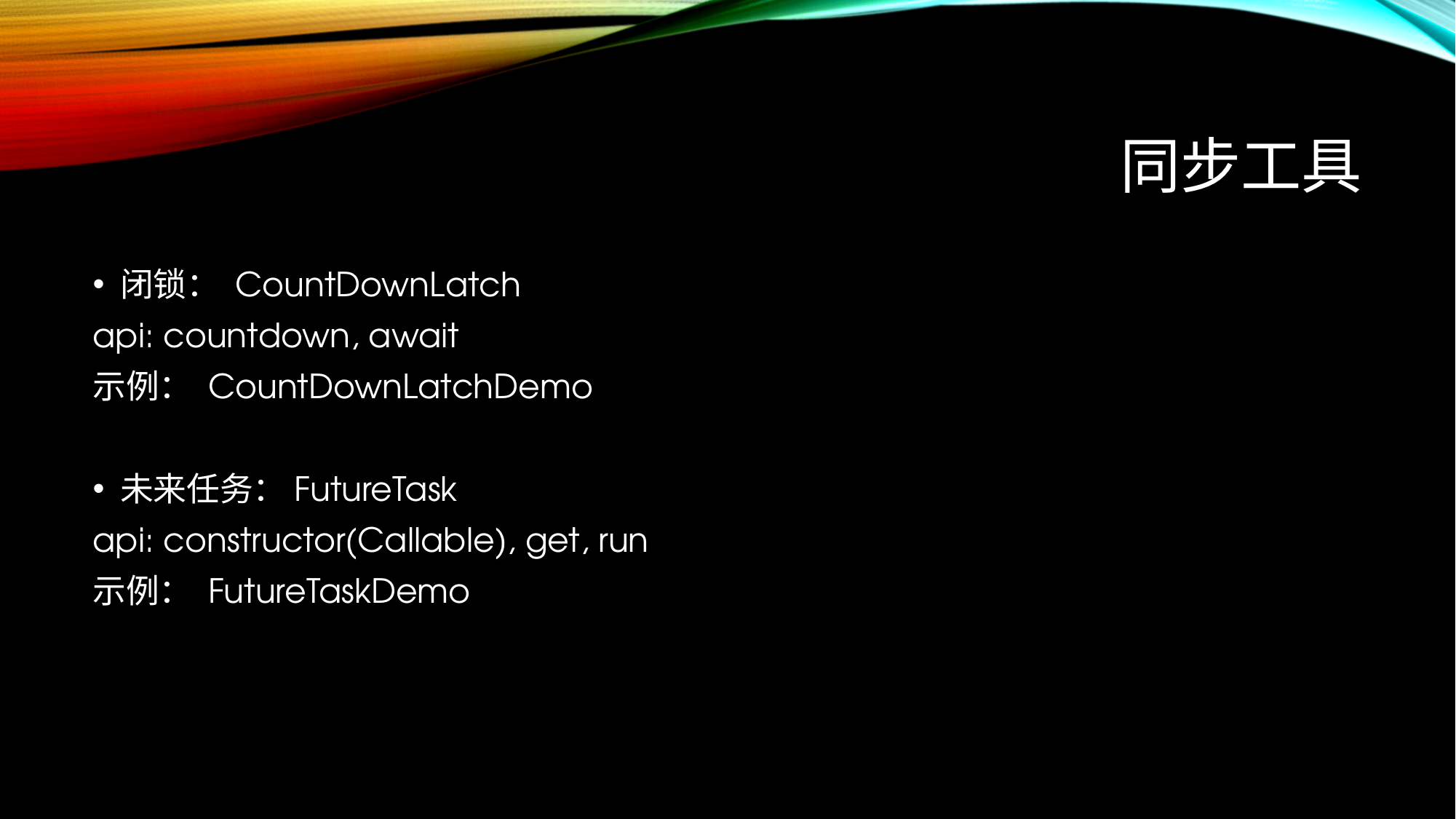

# 同步工具
闭锁： CountDownLatch
api: countdown, await
示例： CountDownLatchDemo

未来任务：FutureTask
api: constructor(Callable), get, run
示例： FutureTaskDemo